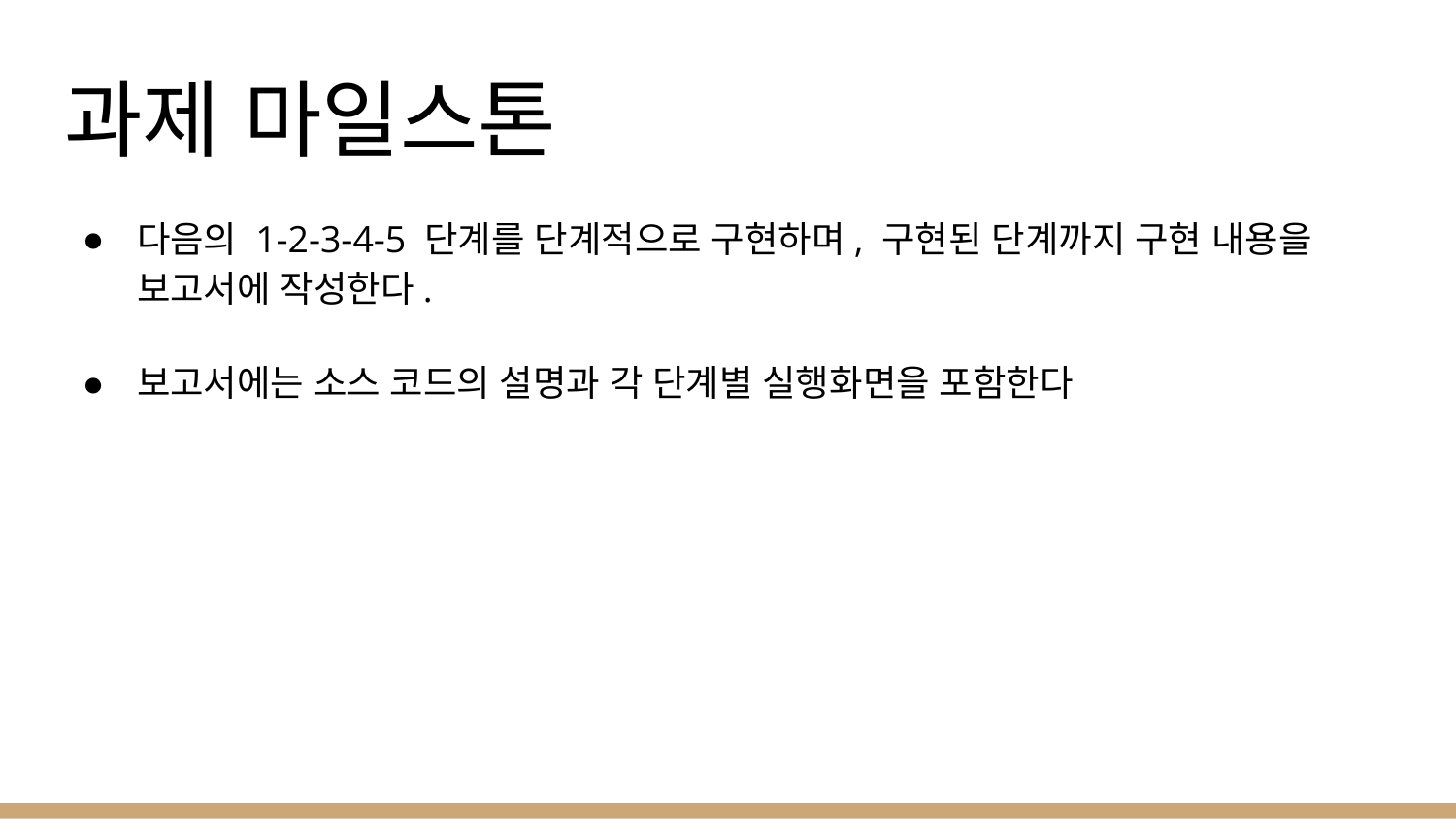

# 과제 마일스톤
다음의 1-2-3-4-5 단계를 단계적으로 구현하며, 구현된 단계까지 구현 내용을 보고서에 작성한다.
보고서에는 소스 코드의 설명과 각 단계별 실행화면을 포함한다